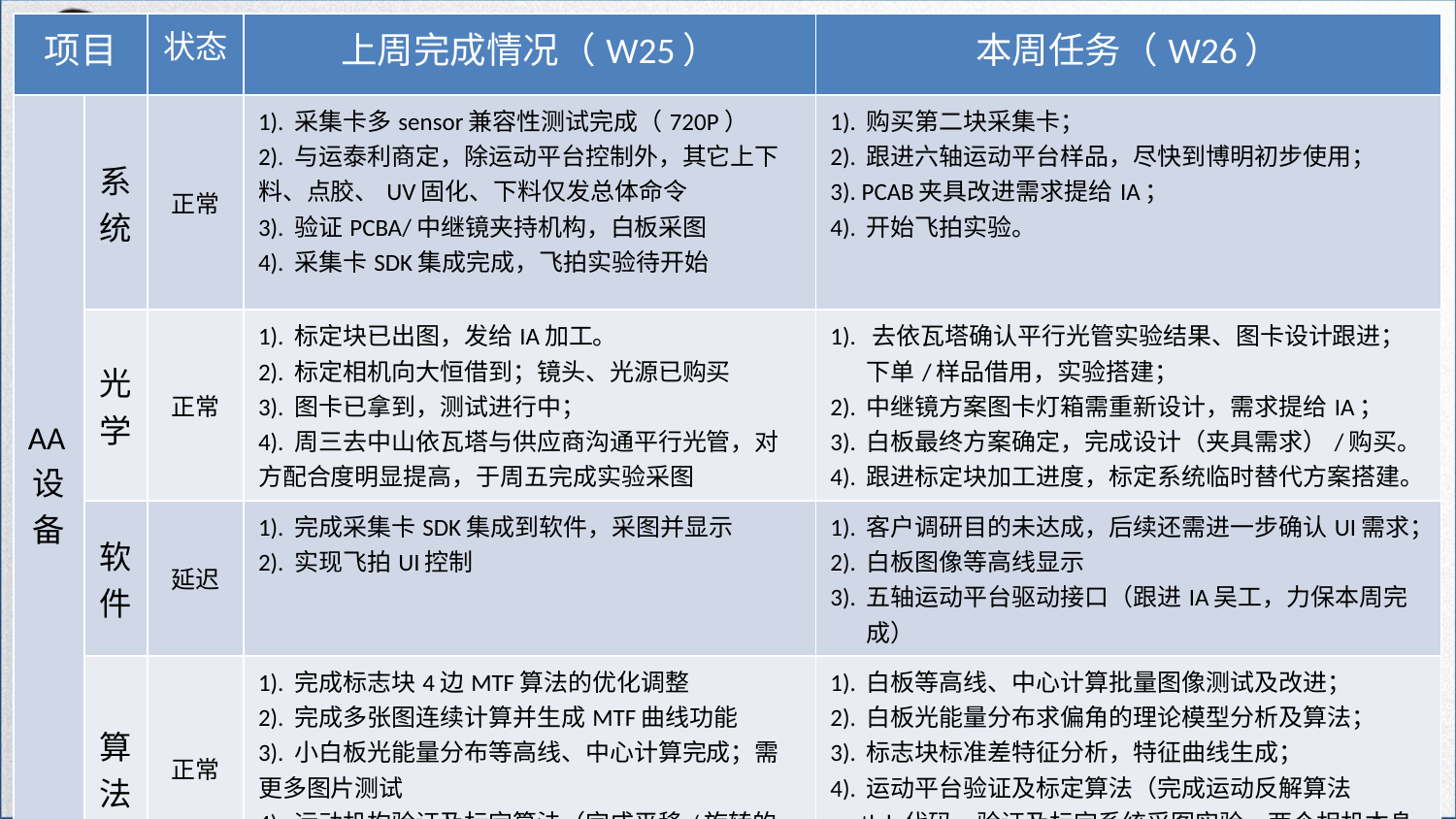

| 项目 |  | 状态 | 上周完成情况（W25） | 本周任务（W26） |
| --- | --- | --- | --- | --- |
| AA设备 | 系统 | 正常 | 1). 采集卡多sensor兼容性测试完成（720P） 2). 与运泰利商定，除运动平台控制外，其它上下料、点胶、UV固化、下料仅发总体命令 3). 验证PCBA/中继镜夹持机构，白板采图 4). 采集卡SDK集成完成，飞拍实验待开始 | 1). 购买第二块采集卡； 2). 跟进六轴运动平台样品，尽快到博明初步使用； 3). PCAB夹具改进需求提给IA； 4). 开始飞拍实验。 |
|  | 光学 | 正常 | 1). 标定块已出图，发给IA加工。 2). 标定相机向大恒借到；镜头、光源已购买 3). 图卡已拿到，测试进行中； 4). 周三去中山依瓦塔与供应商沟通平行光管，对方配合度明显提高，于周五完成实验采图 | 1). 去依瓦塔确认平行光管实验结果、图卡设计跟进；下单/样品借用，实验搭建； 2). 中继镜方案图卡灯箱需重新设计，需求提给IA； 3). 白板最终方案确定，完成设计（夹具需求）/购买。 4). 跟进标定块加工进度，标定系统临时替代方案搭建。 |
|  | 软件 | 延迟 | 1). 完成采集卡SDK集成到软件，采图并显示 2). 实现飞拍UI控制 | 1). 客户调研目的未达成，后续还需进一步确认UI需求； 2). 白板图像等高线显示 3). 五轴运动平台驱动接口（跟进IA吴工，力保本周完成） |
|  | 算法 | 正常 | 1). 完成标志块4边MTF算法的优化调整 2). 完成多张图连续计算并生成MTF曲线功能 3). 小白板光能量分布等高线、中心计算完成；需更多图片测试 4). 运动机构验证及标定算法（完成平移/旋转的matlab验证，运动反解算法理论推导进行中） | 1). 白板等高线、中心计算批量图像测试及改进； 2). 白板光能量分布求偏角的理论模型分析及算法； 3). 标志块标准差特征分析，特征曲线生成； 4). 运动平台验证及标定算法（完成运动反解算法matlab代码，验证及标定系统采图实验，两个相机本身的标定） |